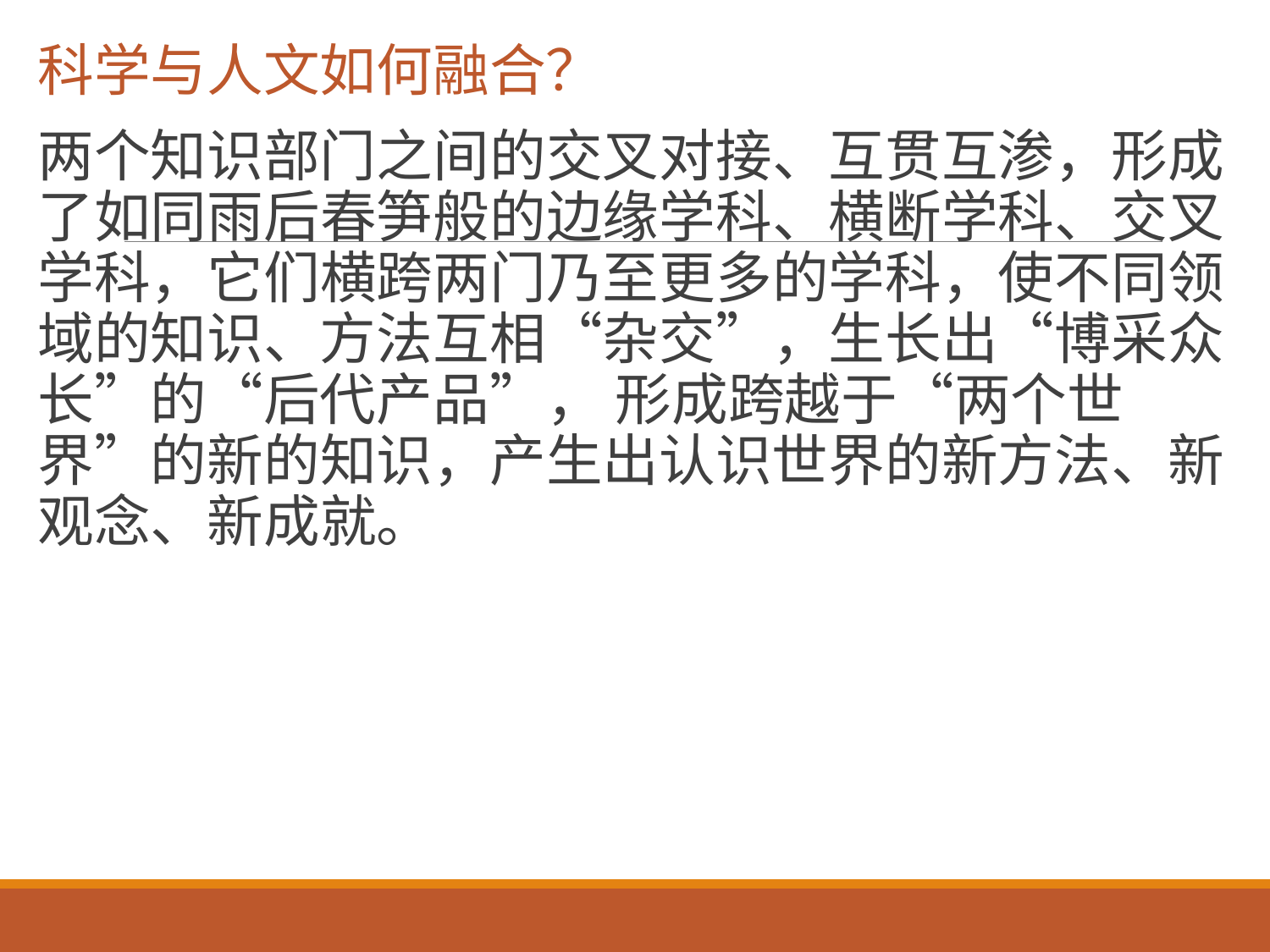

科学与人文如何融合？
两个知识部门之间的交叉对接、互贯互渗，形成了如同雨后春笋般的边缘学科、横断学科、交叉学科，它们横跨两门乃至更多的学科，使不同领域的知识、方法互相“杂交”，生长出“博采众长”的“后代产品”， 形成跨越于“两个世界”的新的知识，产生出认识世界的新方法、新观念、新成就。